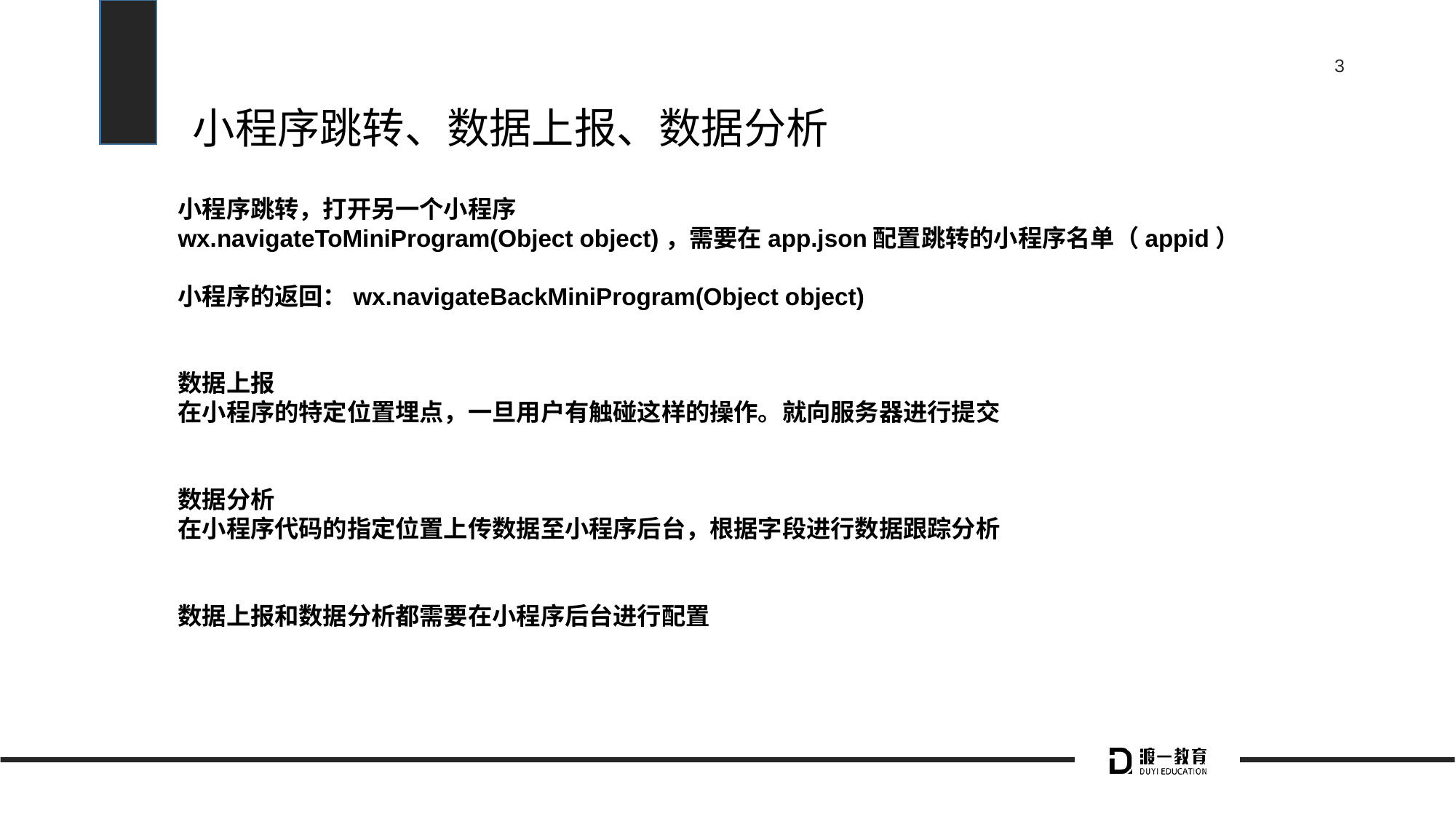

# 小程序跳转、数据上报、数据分析

小程序跳转，打开另一个小程序
wx.navigateToMiniProgram(Object object)，需要在app.json配置跳转的小程序名单（appid）

小程序的返回：wx.navigateBackMiniProgram(Object object)

数据上报
在小程序的特定位置埋点，一旦用户有触碰这样的操作。就向服务器进行提交

数据分析
在小程序代码的指定位置上传数据至小程序后台，根据字段进行数据跟踪分析

数据上报和数据分析都需要在小程序后台进行配置